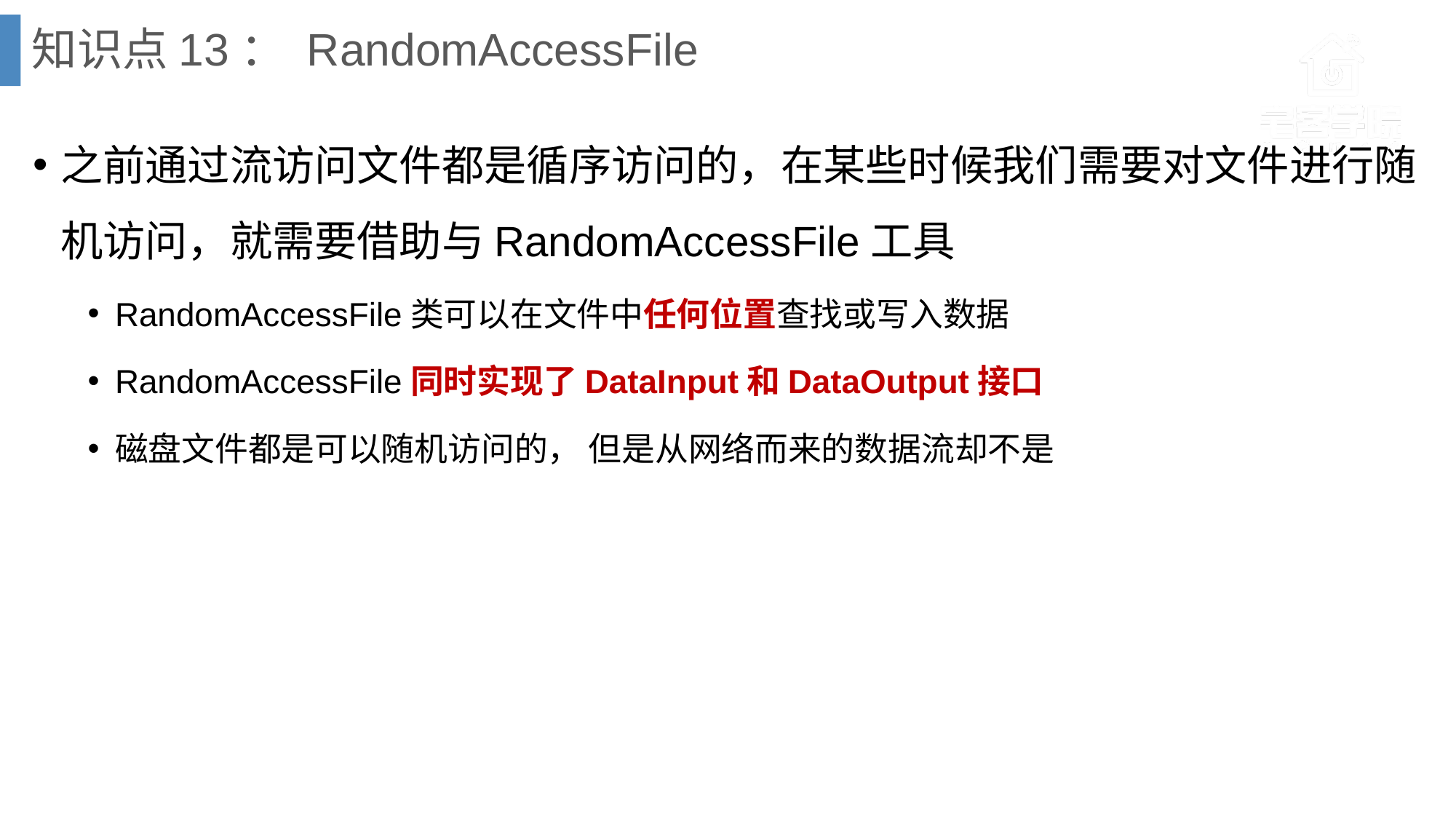

# 知识点13： RandomAccessFile
之前通过流访问文件都是循序访问的，在某些时候我们需要对文件进行随机访问，就需要借助与RandomAccessFile工具
RandomAccessFile类可以在文件中任何位置查找或写入数据
RandomAccessFile同时实现了DataInput和DataOutput接口
磁盘文件都是可以随机访问的， 但是从网络而来的数据流却不是